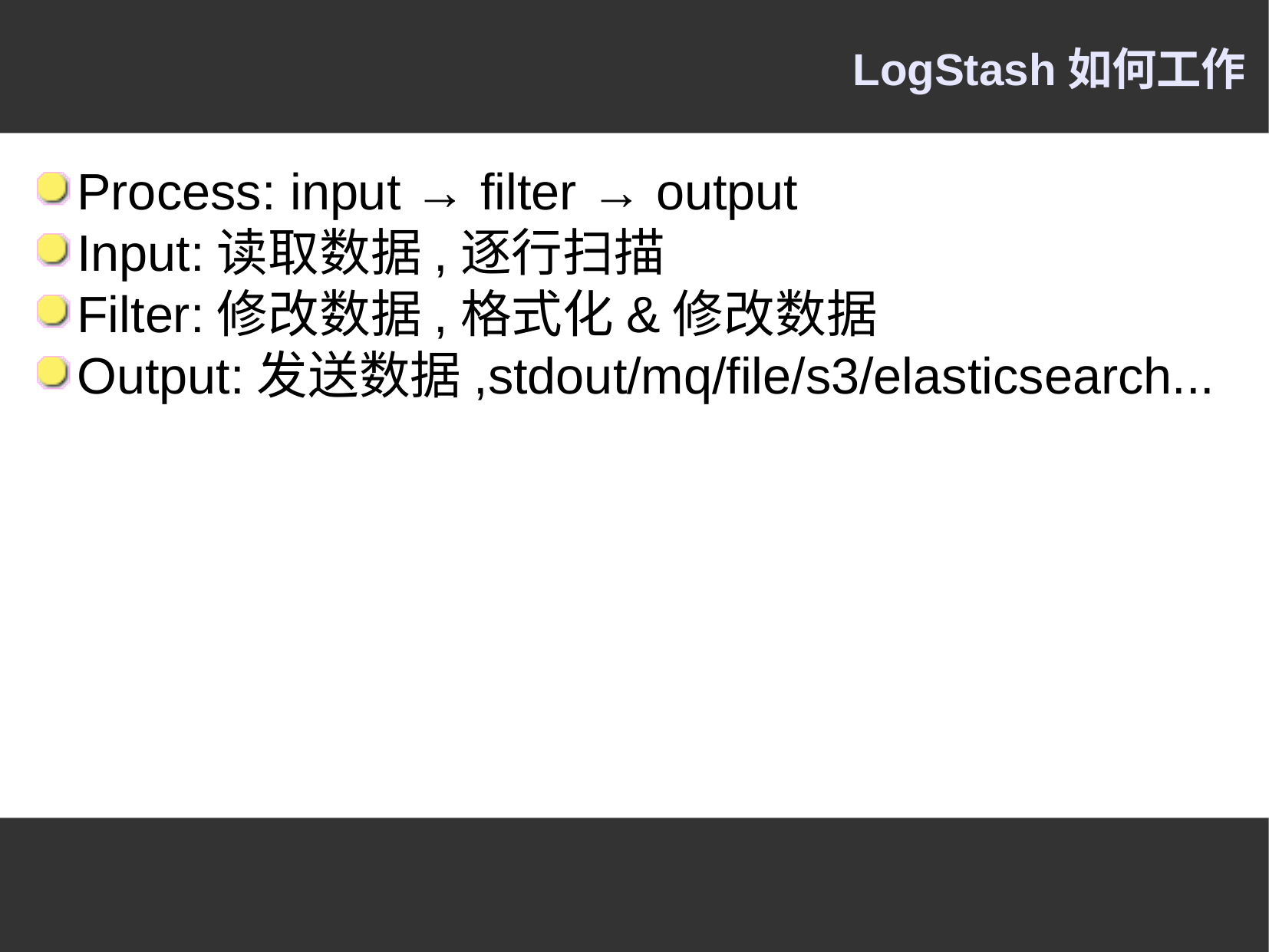

LogStash如何工作
Process: input → filter → output
Input:读取数据,逐行扫描
Filter:修改数据,格式化&修改数据
Output:发送数据,stdout/mq/file/s3/elasticsearch...